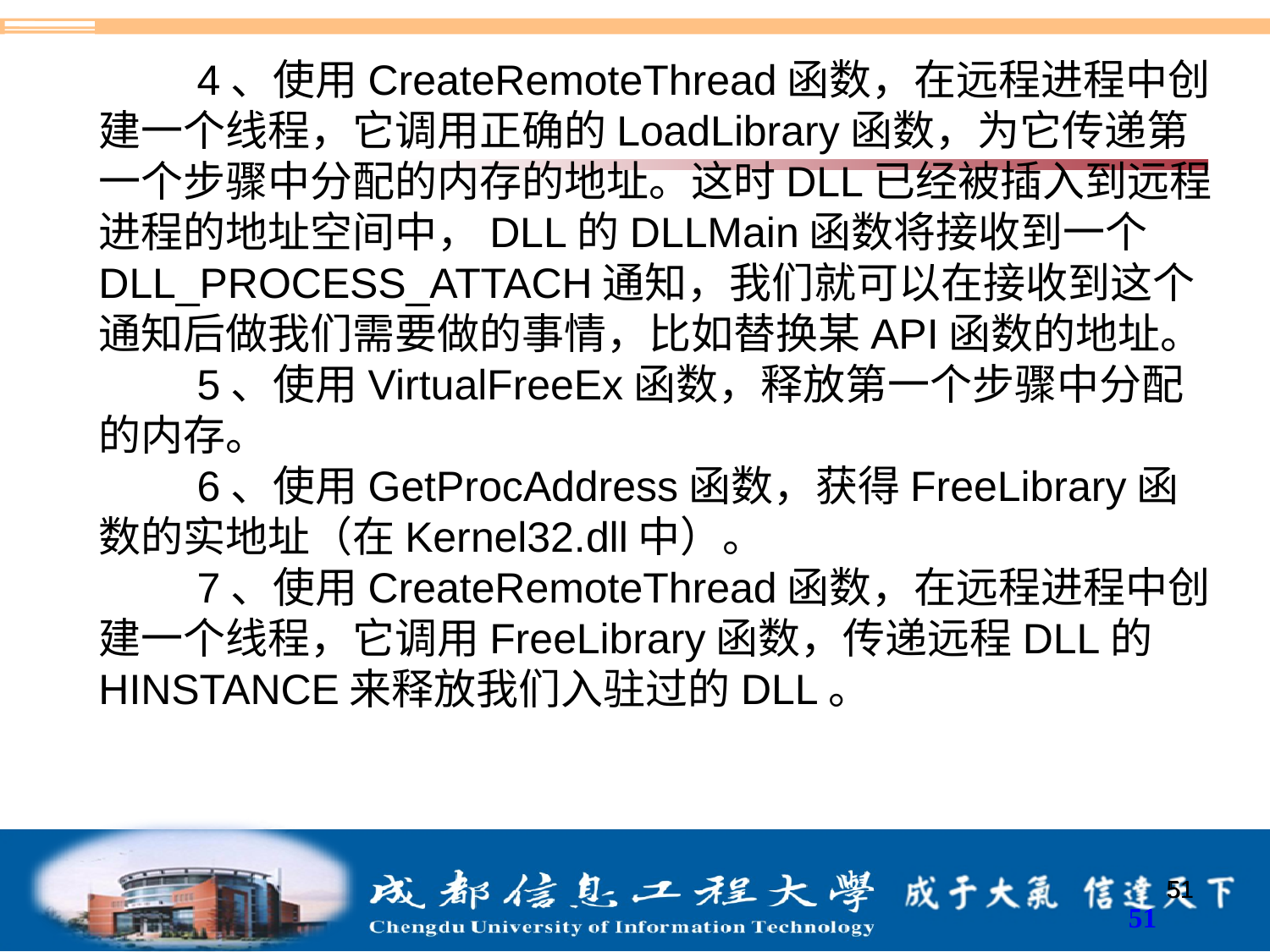

4、使用CreateRemoteThread函数，在远程进程中创建一个线程，它调用正确的LoadLibrary函数，为它传递第一个步骤中分配的内存的地址。这时DLL已经被插入到远程进程的地址空间中，DLL的DLLMain函数将接收到一个DLL_PROCESS_ATTACH通知，我们就可以在接收到这个通知后做我们需要做的事情，比如替换某API函数的地址。
5、使用VirtualFreeEx函数，释放第一个步骤中分配的内存。
6、使用GetProcAddress函数，获得FreeLibrary函数的实地址（在Kernel32.dll中）。
7、使用CreateRemoteThread函数，在远程进程中创建一个线程，它调用FreeLibrary函数，传递远程DLL的HINSTANCE来释放我们入驻过的DLL。

51